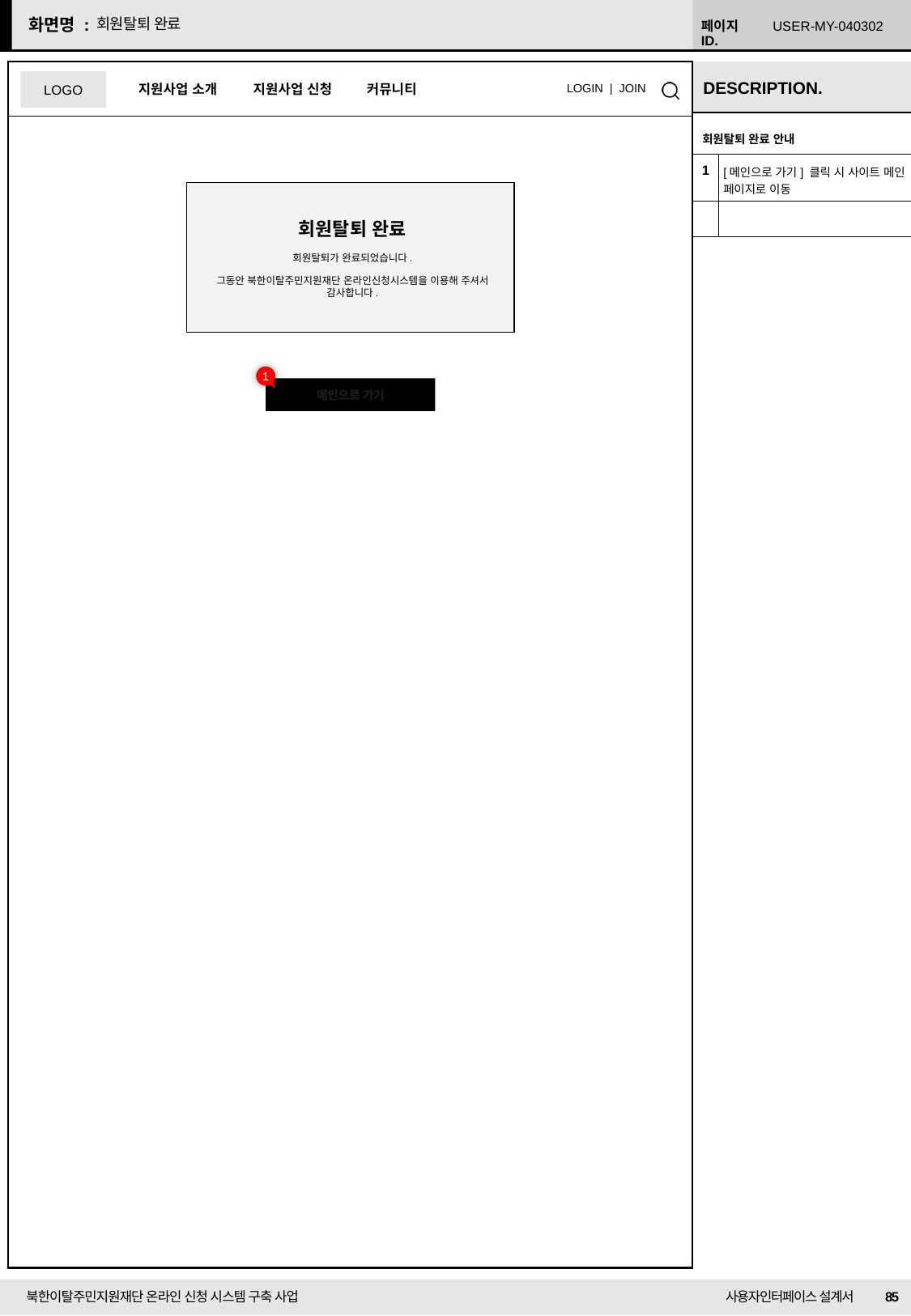

회원탈퇴 완료
USER-MY-040302
| 회원탈퇴 완료 안내 |  |
| --- | --- |
| 1 | [메인으로 가기] 클릭 시 사이트 메인 페이지로 이동 |
|  |  |

회원탈퇴 완료
회원탈퇴가 완료되었습니다.
그동안 북한이탈주민지원재단 온라인신청시스템을 이용해 주셔서 감사합니다.
1
메인으로 가기
85